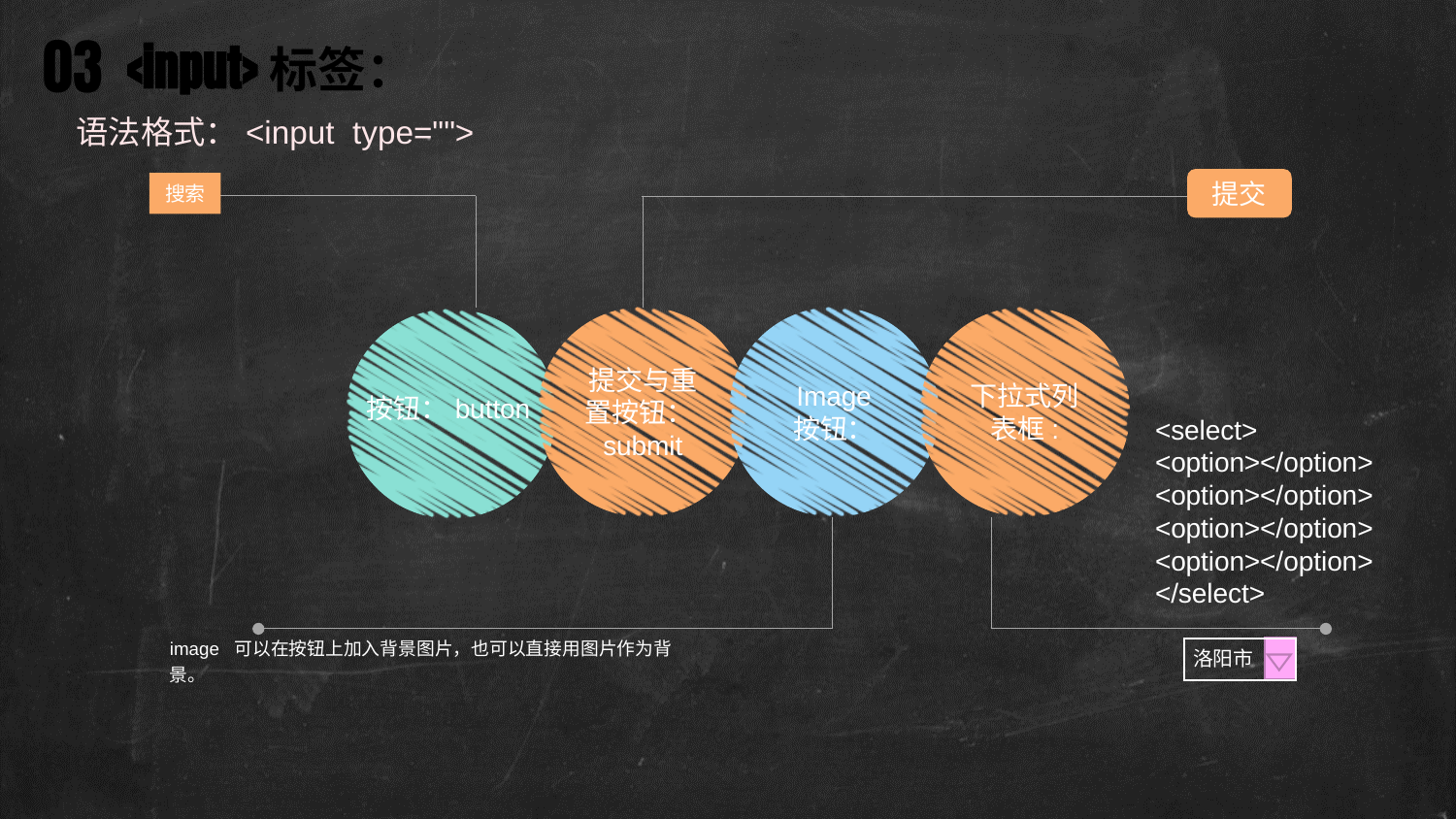

03
<input>标签：
语法格式：<input  type="">
提交
搜索
提交与重置按钮：submit
Image
按钮：
下拉式列表框:

按钮：button
<select>
<option></option>
<option></option>
<option></option>
<option></option>
</select>
image  可以在按钮上加入背景图片，也可以直接用图片作为背景。

洛阳市